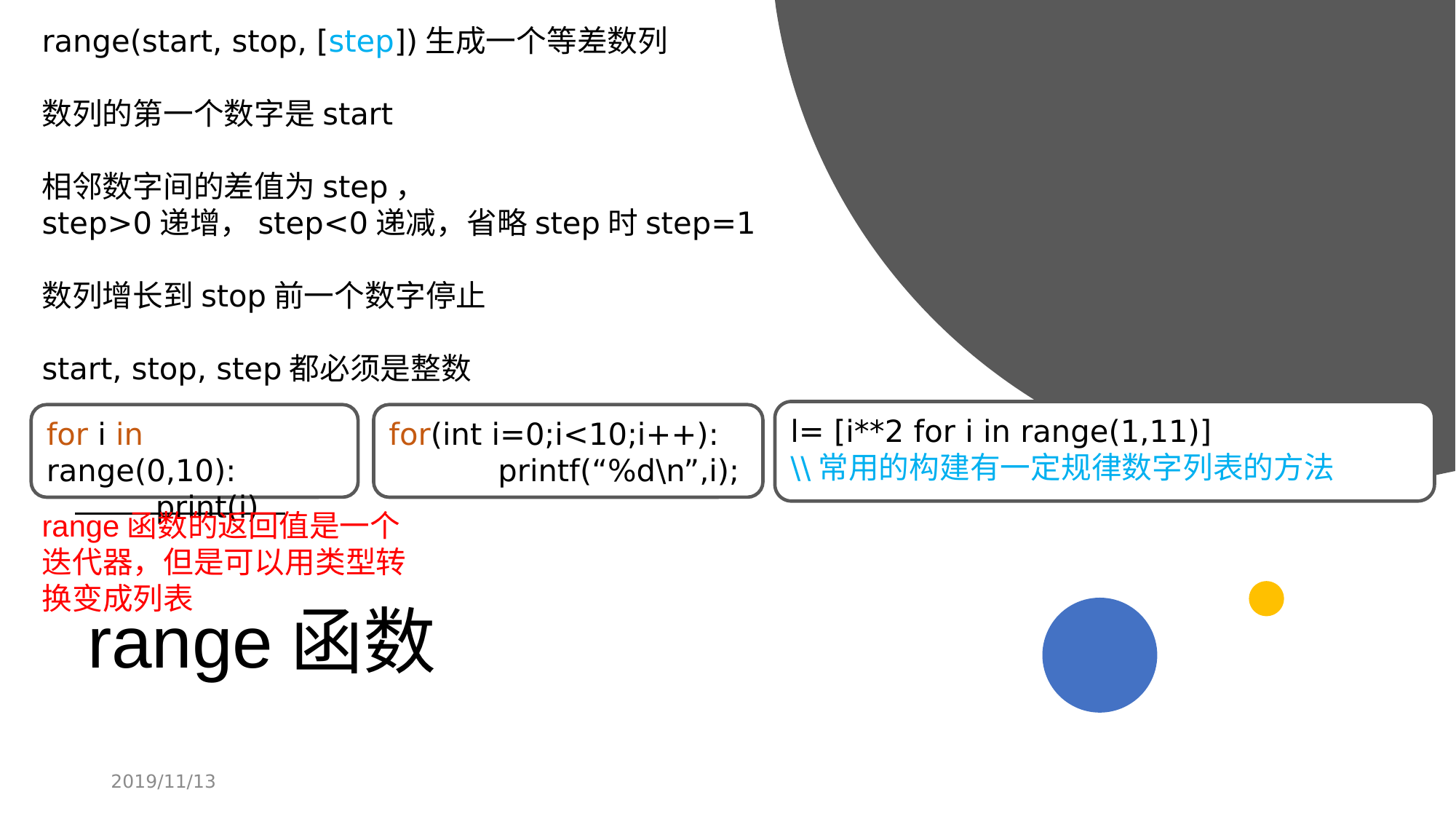

range(start, stop, [step])生成一个等差数列

数列的第一个数字是start

相邻数字间的差值为step，
step>0递增，step<0递减，省略step时step=1

数列增长到stop前一个数字停止

start, stop, step都必须是整数

l= [i**2 for i in range(1,11)]
\\常用的构建有一定规律数字列表的方法
for i in range(0,10):
	print(i)
for(int i=0;i<10;i++):
	printf(“%d\n”,i);
range函数的返回值是一个迭代器，但是可以用类型转换变成列表
# range函数

2019/11/13
高级算法语言和程序设计
26